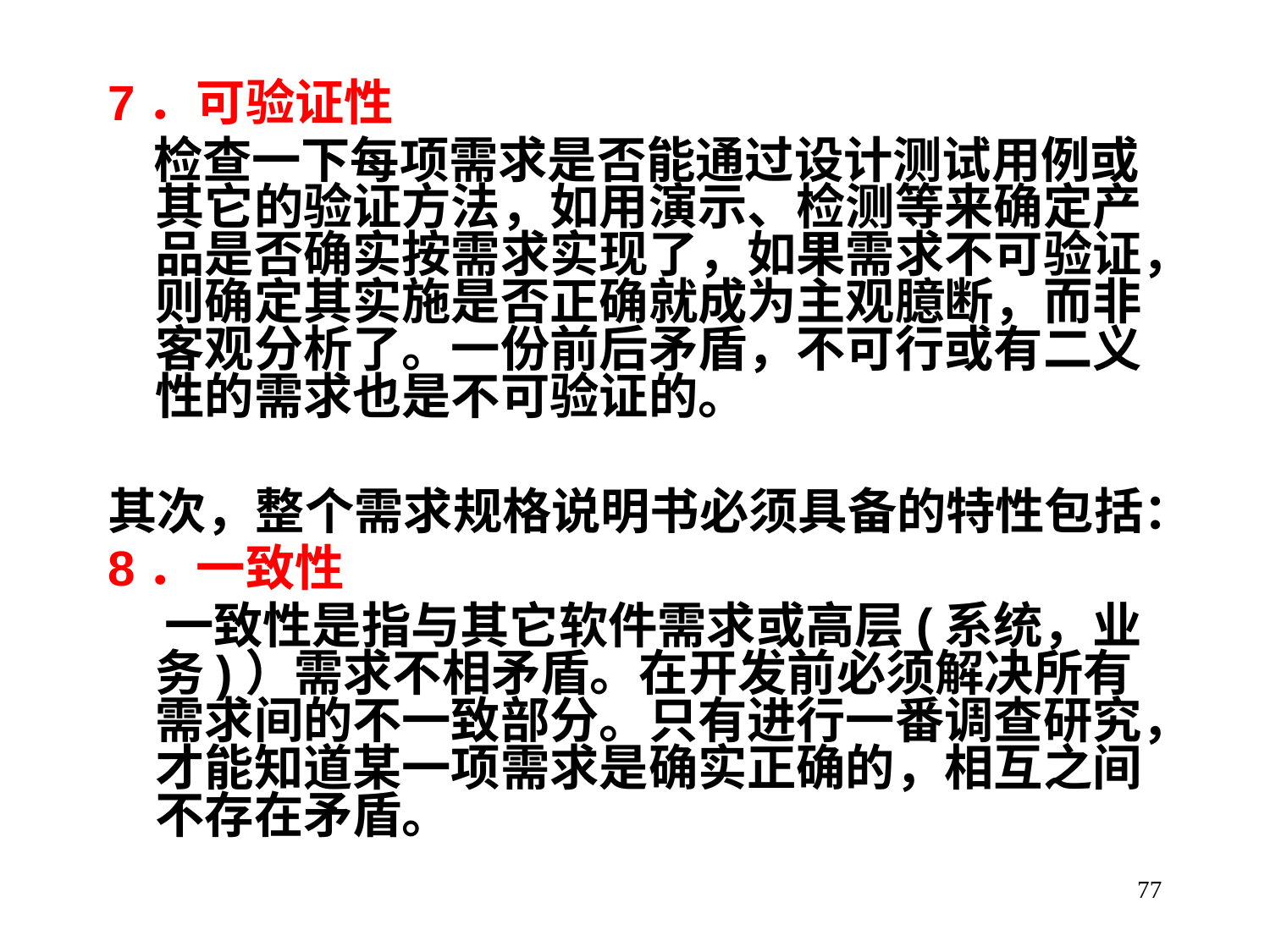

# 7．可验证性
   检查一下每项需求是否能通过设计测试用例或其它的验证方法，如用演示、检测等来确定产品是否确实按需求实现了，如果需求不可验证，则确定其实施是否正确就成为主观臆断，而非客观分析了。一份前后矛盾，不可行或有二义性的需求也是不可验证的。

其次，整个需求规格说明书必须具备的特性包括：
8．一致性
    一致性是指与其它软件需求或高层(系统，业务)）需求不相矛盾。在开发前必须解决所有需求间的不一致部分。只有进行一番调查研究，才能知道某一项需求是确实正确的，相互之间不存在矛盾。

77